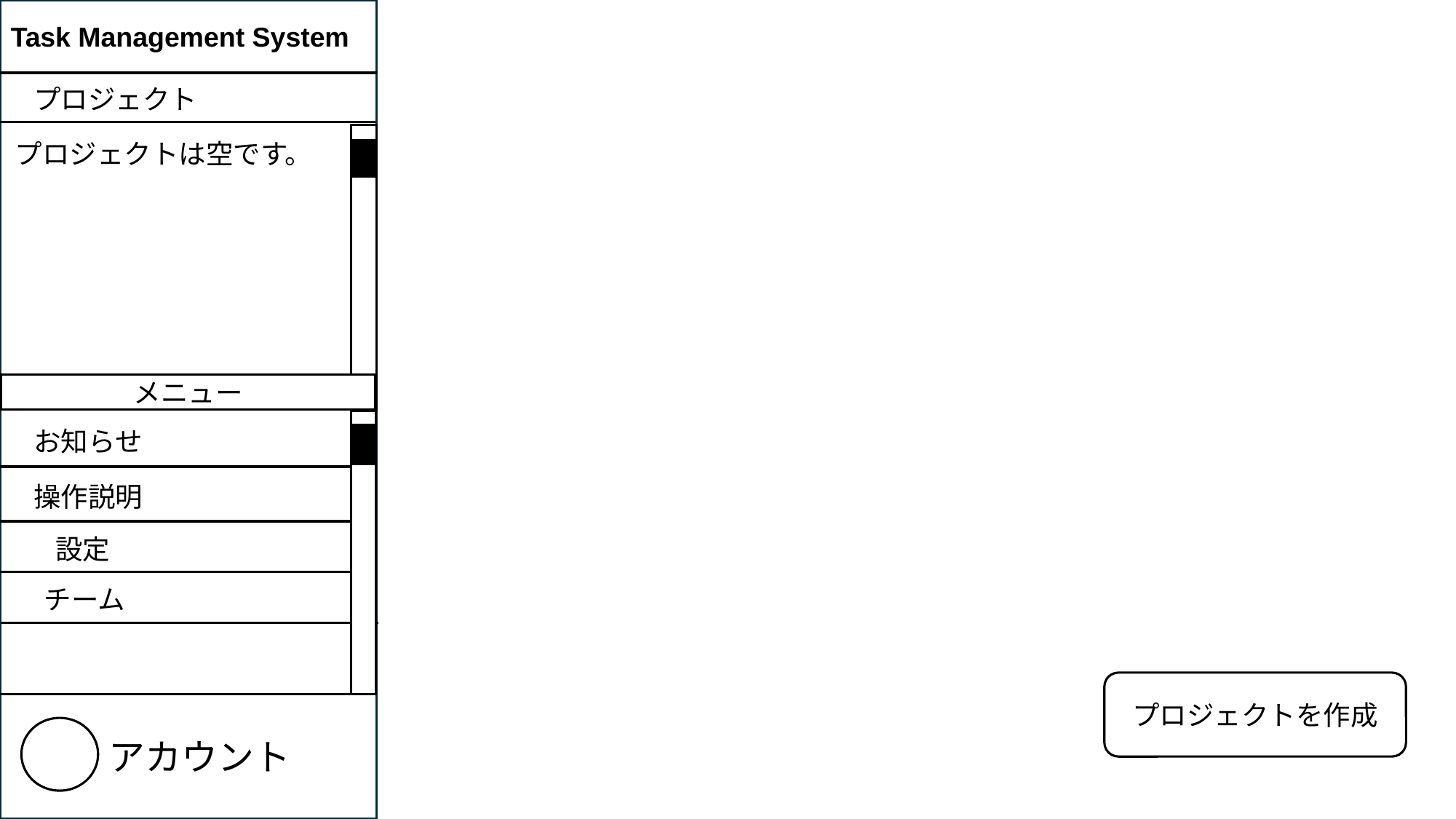

Task Management System
プロジェクト

プロジェクトは空です。

メニュー

お知らせ

操作説明
設定
チーム
プロジェクトを作成

アカウント